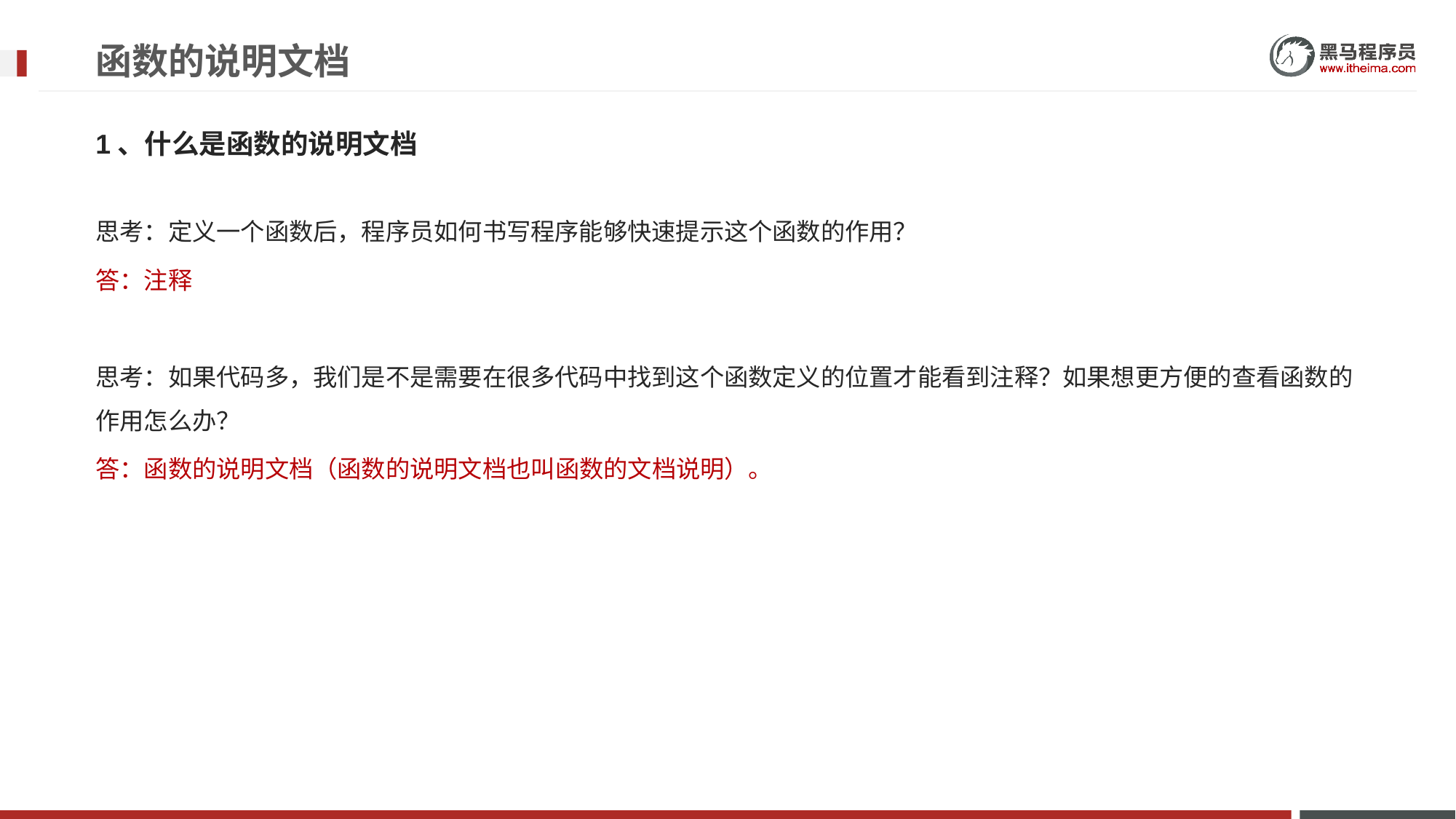

# 函数的说明文档
1、什么是函数的说明文档
思考：定义一个函数后，程序员如何书写程序能够快速提示这个函数的作用？
答：注释

思考：如果代码多，我们是不是需要在很多代码中找到这个函数定义的位置才能看到注释？如果想更方便的查看函数的作用怎么办？
答：函数的说明文档（函数的说明文档也叫函数的文档说明）。